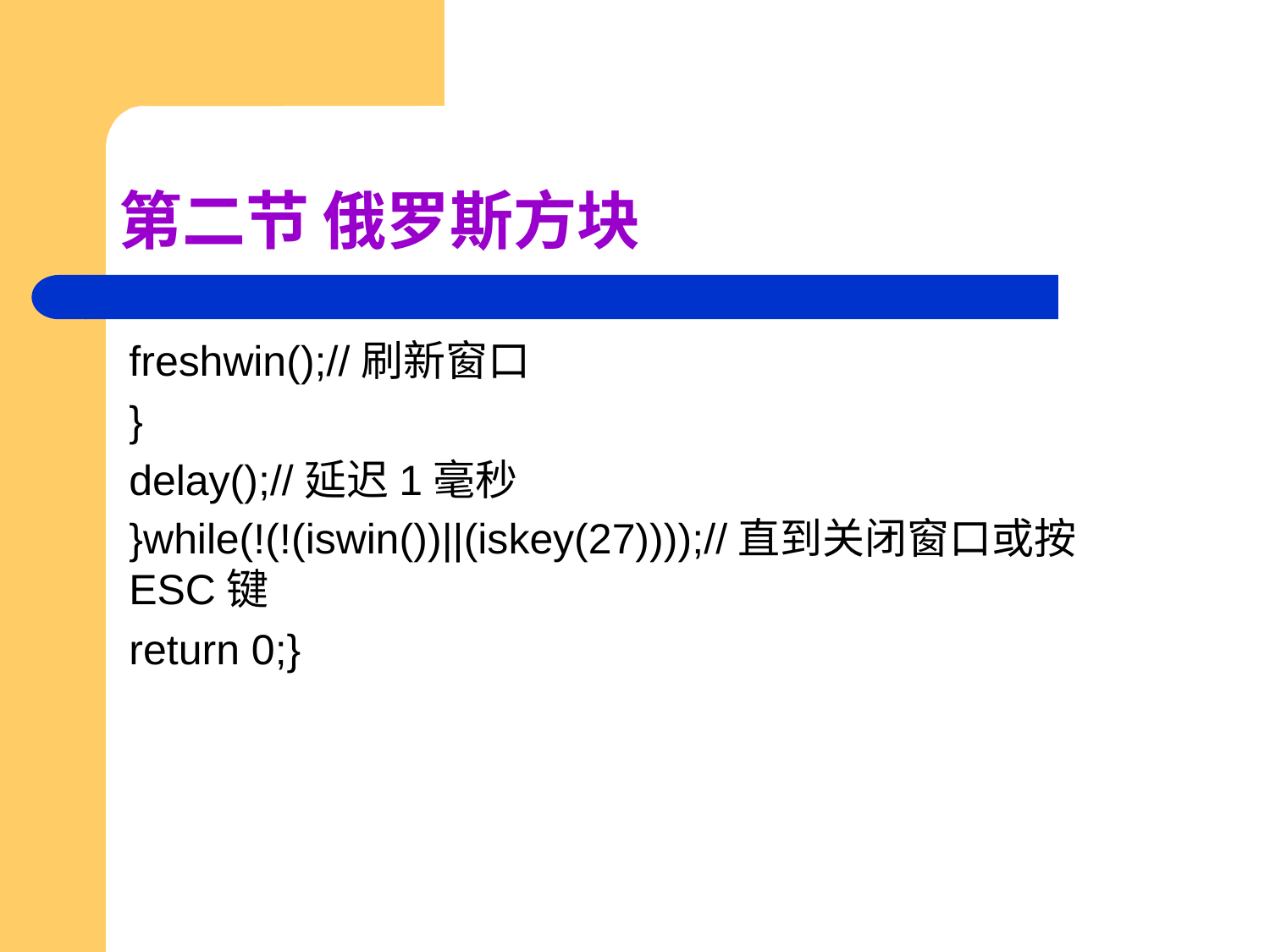

# 第二节 俄罗斯方块
freshwin();//刷新窗口
}
delay();//延迟1毫秒
}while(!(!(iswin())||(iskey(27))));//直到关闭窗口或按ESC键
return 0;}